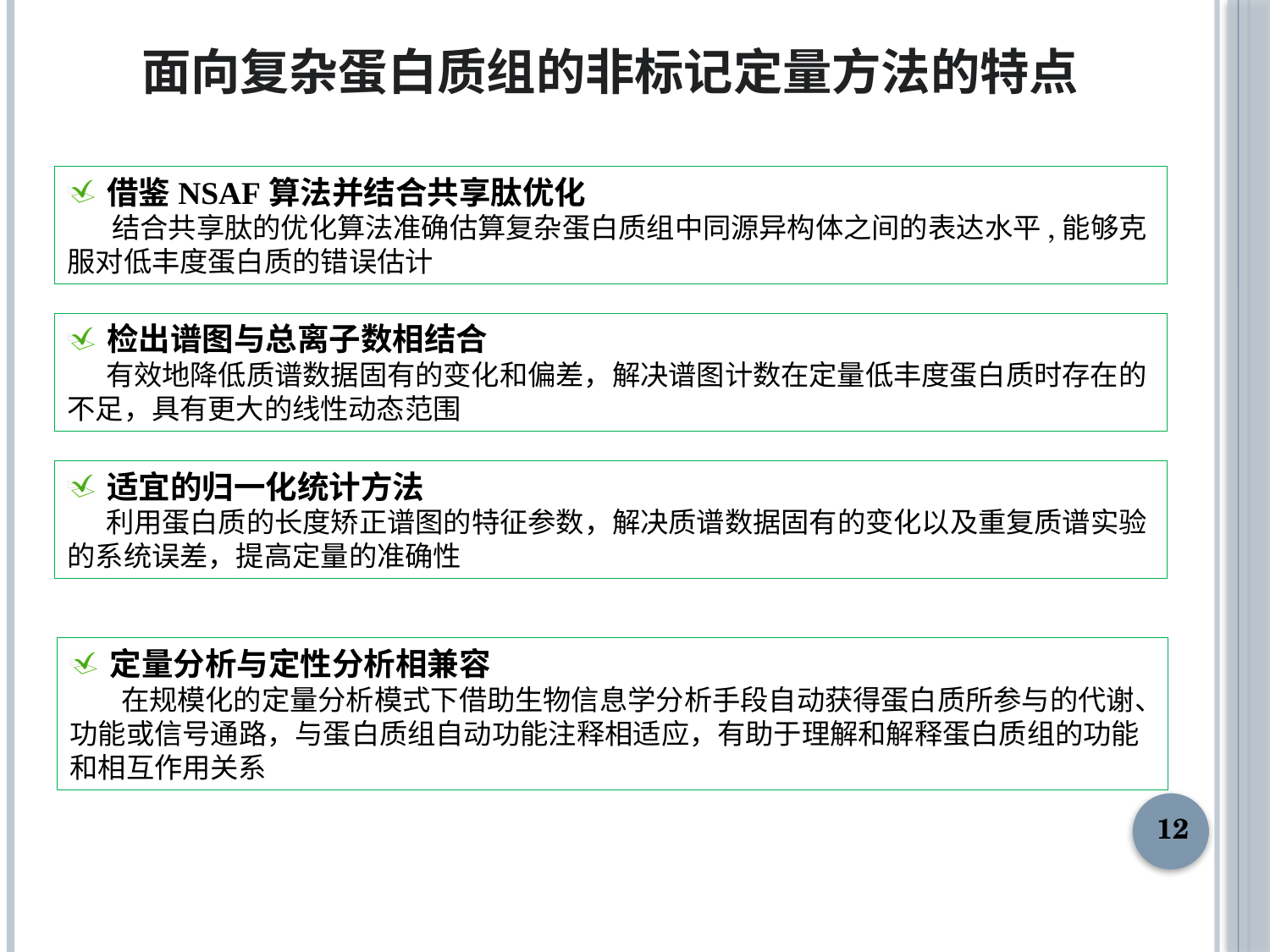

# 面向复杂蛋白质组的非标记定量方法的特点
借鉴NSAF算法并结合共享肽优化
      结合共享肽的优化算法准确估算复杂蛋白质组中同源异构体之间的表达水平,能够克服对低丰度蛋白质的错误估计
检出谱图与总离子数相结合
     有效地降低质谱数据固有的变化和偏差，解决谱图计数在定量低丰度蛋白质时存在的不足，具有更大的线性动态范围
适宜的归一化统计方法
     利用蛋白质的长度矫正谱图的特征参数，解决质谱数据固有的变化以及重复质谱实验的系统误差，提高定量的准确性
定量分析与定性分析相兼容
       在规模化的定量分析模式下借助生物信息学分析手段自动获得蛋白质所参与的代谢、功能或信号通路，与蛋白质组自动功能注释相适应，有助于理解和解释蛋白质组的功能和相互作用关系
12